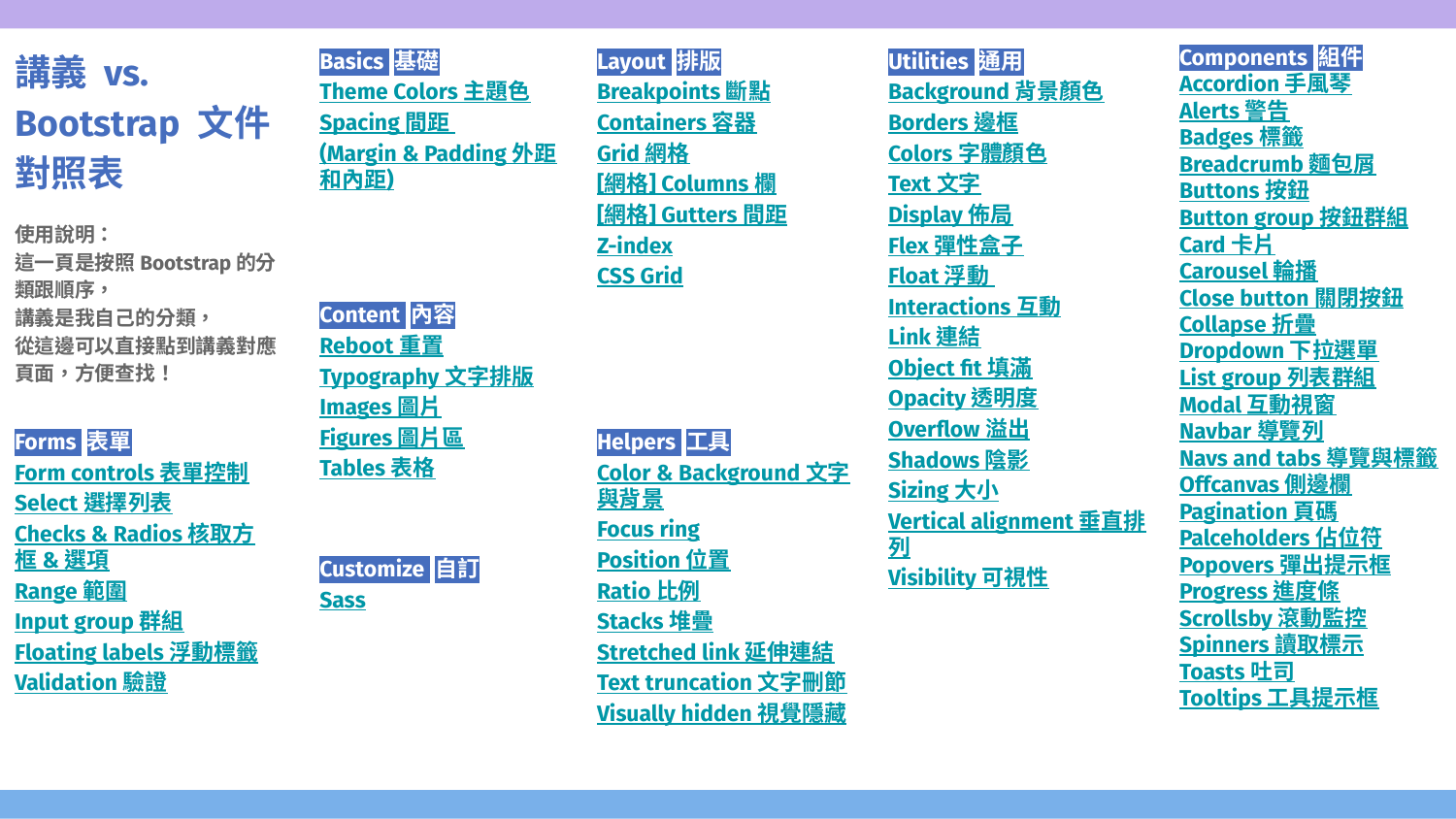

講義 vs.
Bootstrap 文件
對照表
Basics 基礎
Theme Colors 主題色
Spacing 間距 (Margin & Padding 外距和內距)
Layout 排版
Breakpoints 斷點
Containers 容器
Grid 網格
[網格] Columns 欄
[網格] Gutters 間距
Z-index
CSS Grid

Utilities 通用
Background 背景顏色
Borders 邊框
Colors 字體顏色
Text 文字
Display 佈局
Flex 彈性盒子
Float 浮動
Interactions 互動
Link 連結
Object fit 填滿
Opacity 透明度
Overflow 溢出
Shadows 陰影
Sizing 大小
Vertical alignment 垂直排列
Visibility 可視性
Components 組件
Accordion 手風琴
Alerts 警告
Badges 標籤
Breadcrumb 麵包屑
Buttons 按鈕
Button group 按鈕群組
Card 卡片
Carousel 輪播
Close button 關閉按鈕
Collapse 折疊
Dropdown 下拉選單
List group 列表群組
Modal 互動視窗
Navbar 導覽列
Navs and tabs 導覽與標籤
Offcanvas 側邊欄
Pagination 頁碼
Palceholders 佔位符
Popovers 彈出提示框
Progress 進度條
Scrollsby 滾動監控
Spinners 讀取標示
Toasts 吐司
Tooltips 工具提示框

使用說明：
這一頁是按照Bootstrap的分類跟順序，
講義是我自己的分類，
從這邊可以直接點到講義對應頁面，方便查找！
Content 內容
Reboot 重置
Typography 文字排版
Images 圖片
Figures 圖片區
Tables 表格

Forms 表單
Form controls 表單控制
Select 選擇列表
Checks & Radios 核取方框 & 選項
Range 範圍
Input group 群組
Floating labels 浮動標籤
Validation 驗證
Helpers 工具
Color & Background 文字與背景
Focus ring
Position 位置
Ratio 比例
Stacks 堆疊
Stretched link 延伸連結
Text truncation 文字刪節
Visually hidden 視覺隱藏

Customize 自訂
Sass